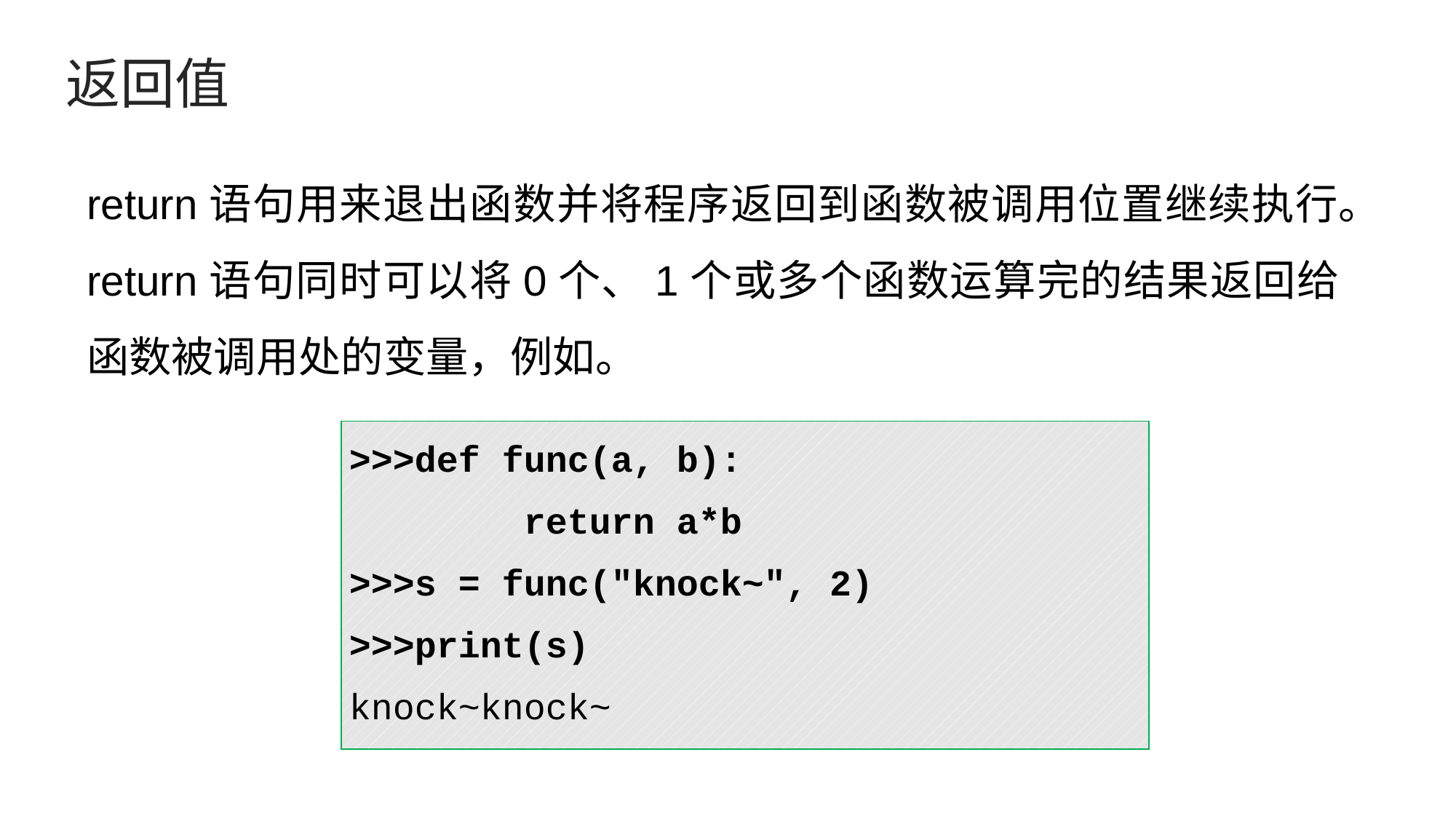

# 返回值
return语句用来退出函数并将程序返回到函数被调用位置继续执行。
return语句同时可以将0个、1个或多个函数运算完的结果返回给函数被调用处的变量，例如。
| >>>def func(a, b): return a\*b >>>s = func("knock~", 2) >>>print(s) knock~knock~ |
| --- |